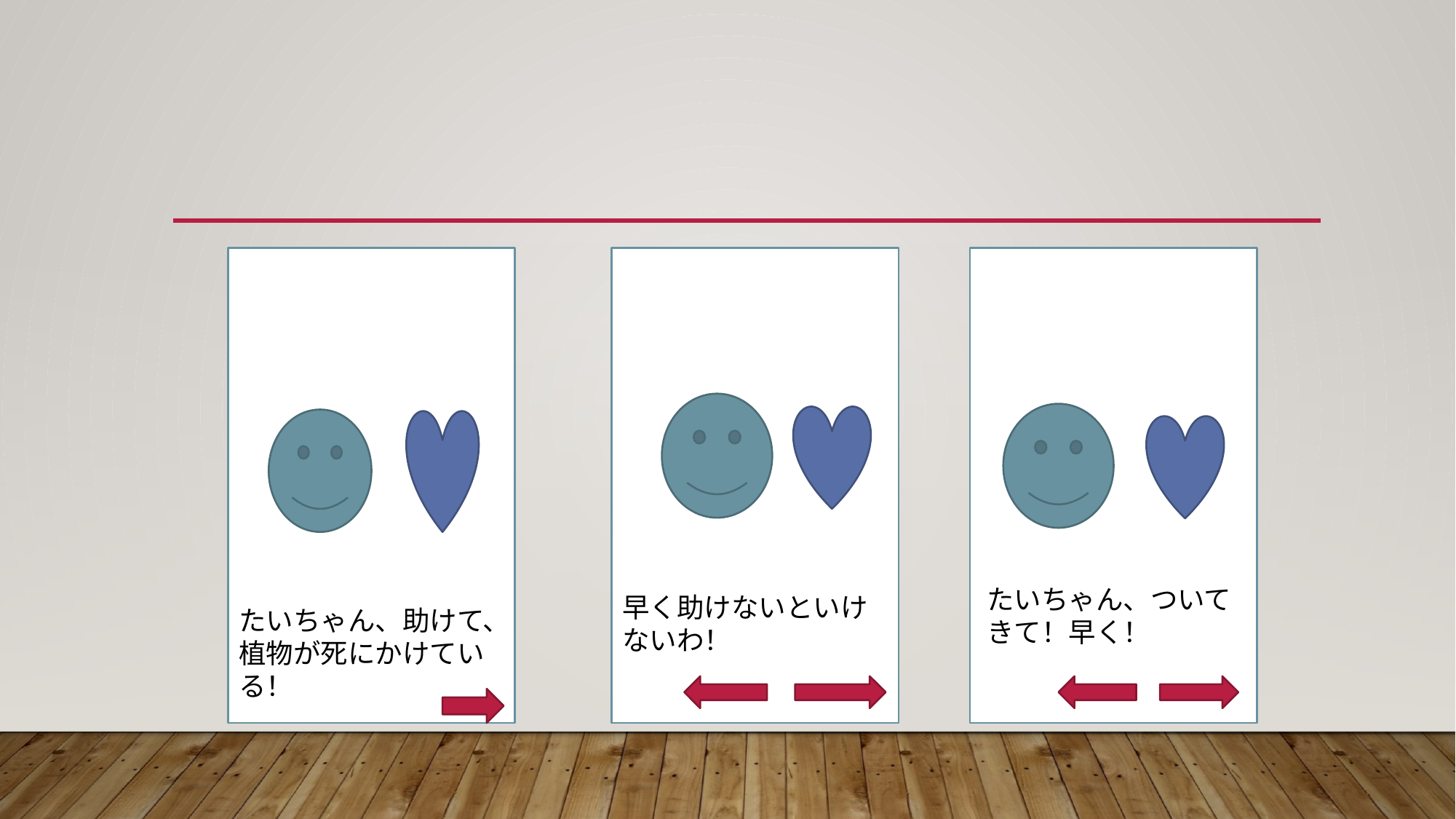

たいちゃん、ついてきて！早く！
早く助けないといけないわ！
たいちゃん、助けて、植物が死にかけている！